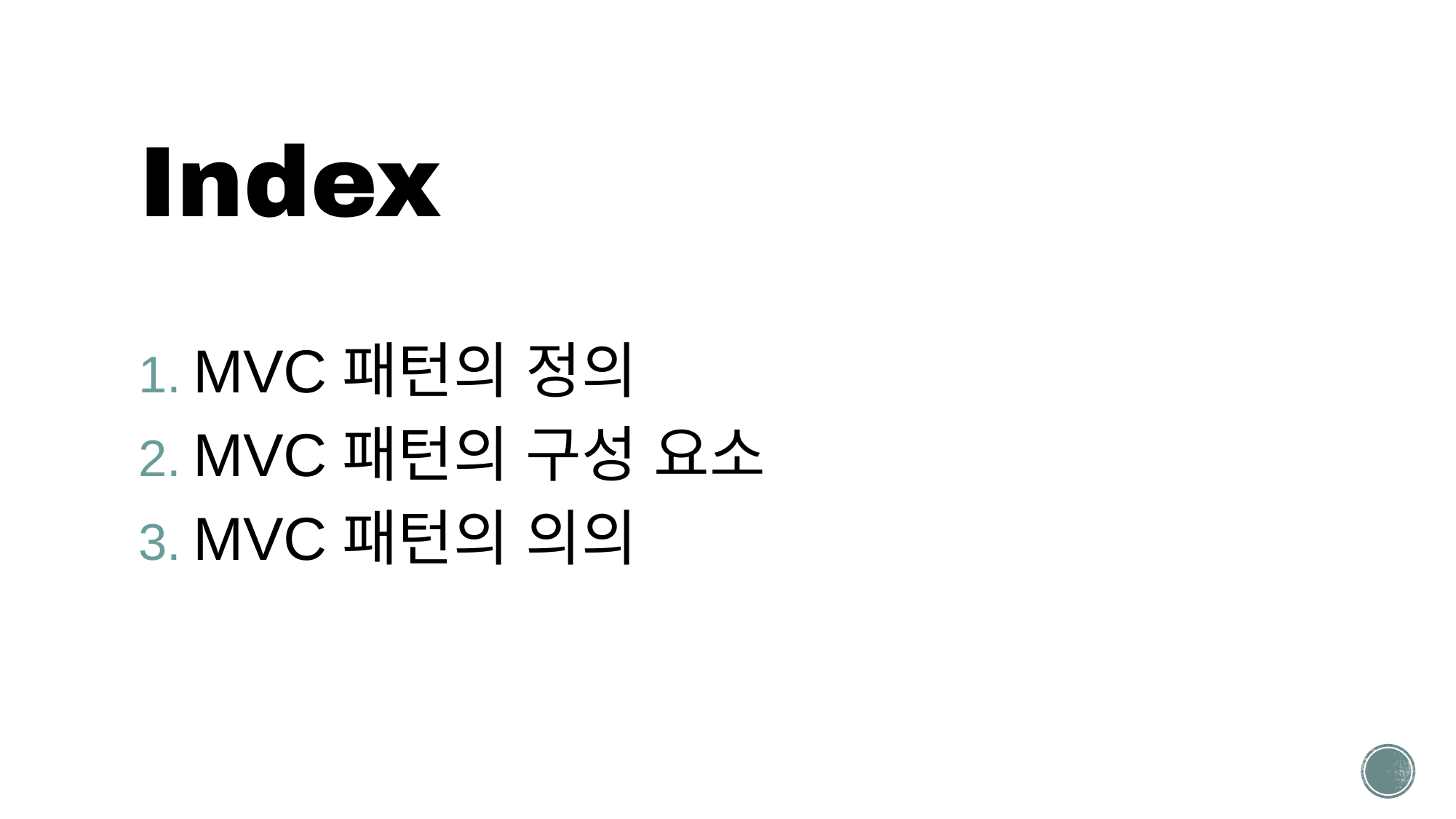

# Index
MVC패턴의 정의
MVC패턴의 구성 요소
MVC패턴의 의의